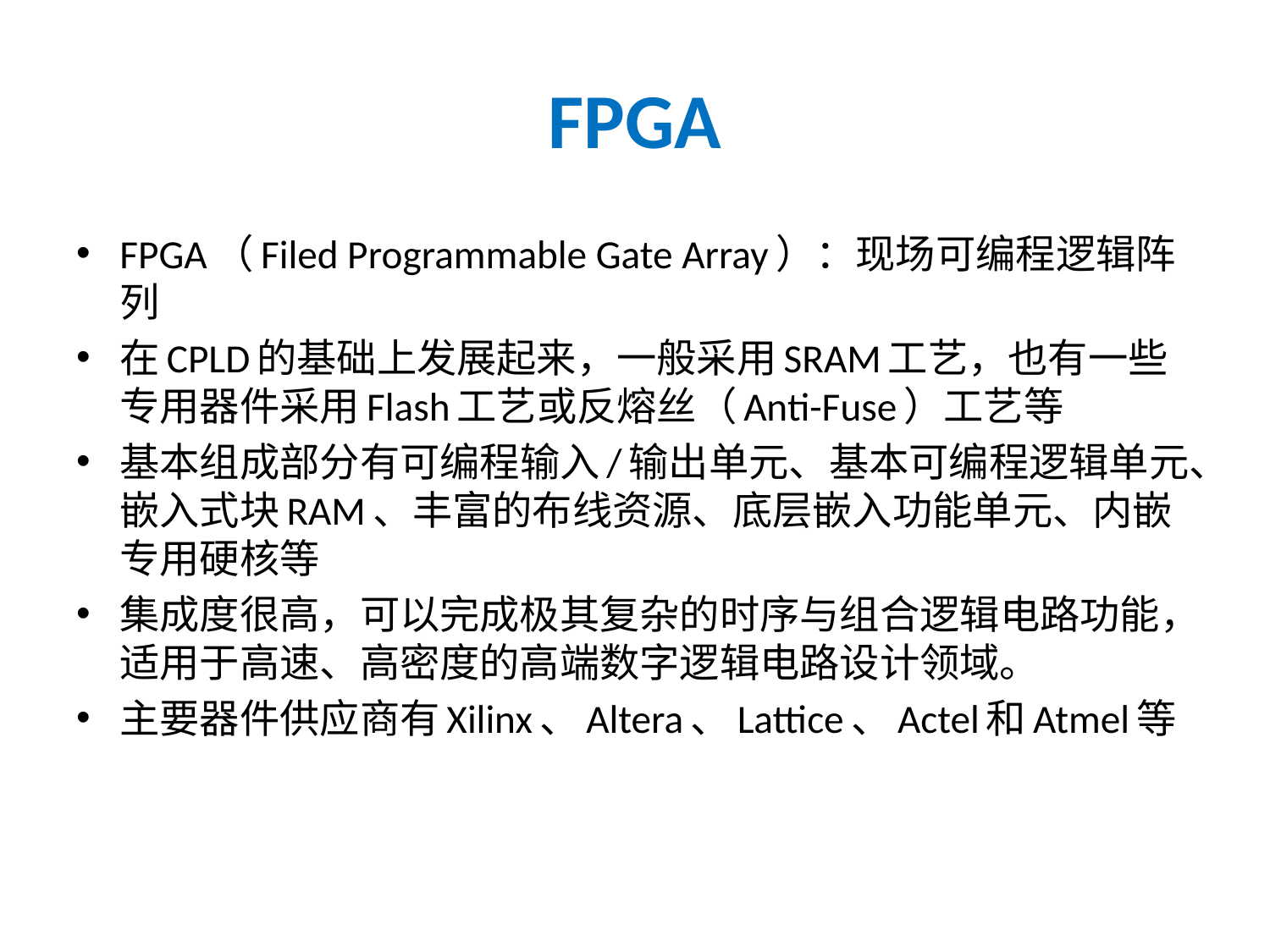

# FPGA
FPGA（Filed Programmable Gate Array）：现场可编程逻辑阵列
在CPLD的基础上发展起来，一般采用SRAM工艺，也有一些专用器件采用Flash工艺或反熔丝（Anti-Fuse）工艺等
基本组成部分有可编程输入/输出单元、基本可编程逻辑单元、嵌入式块RAM、丰富的布线资源、底层嵌入功能单元、内嵌专用硬核等
集成度很高，可以完成极其复杂的时序与组合逻辑电路功能，适用于高速、高密度的高端数字逻辑电路设计领域。
主要器件供应商有Xilinx、Altera、Lattice、Actel和Atmel等